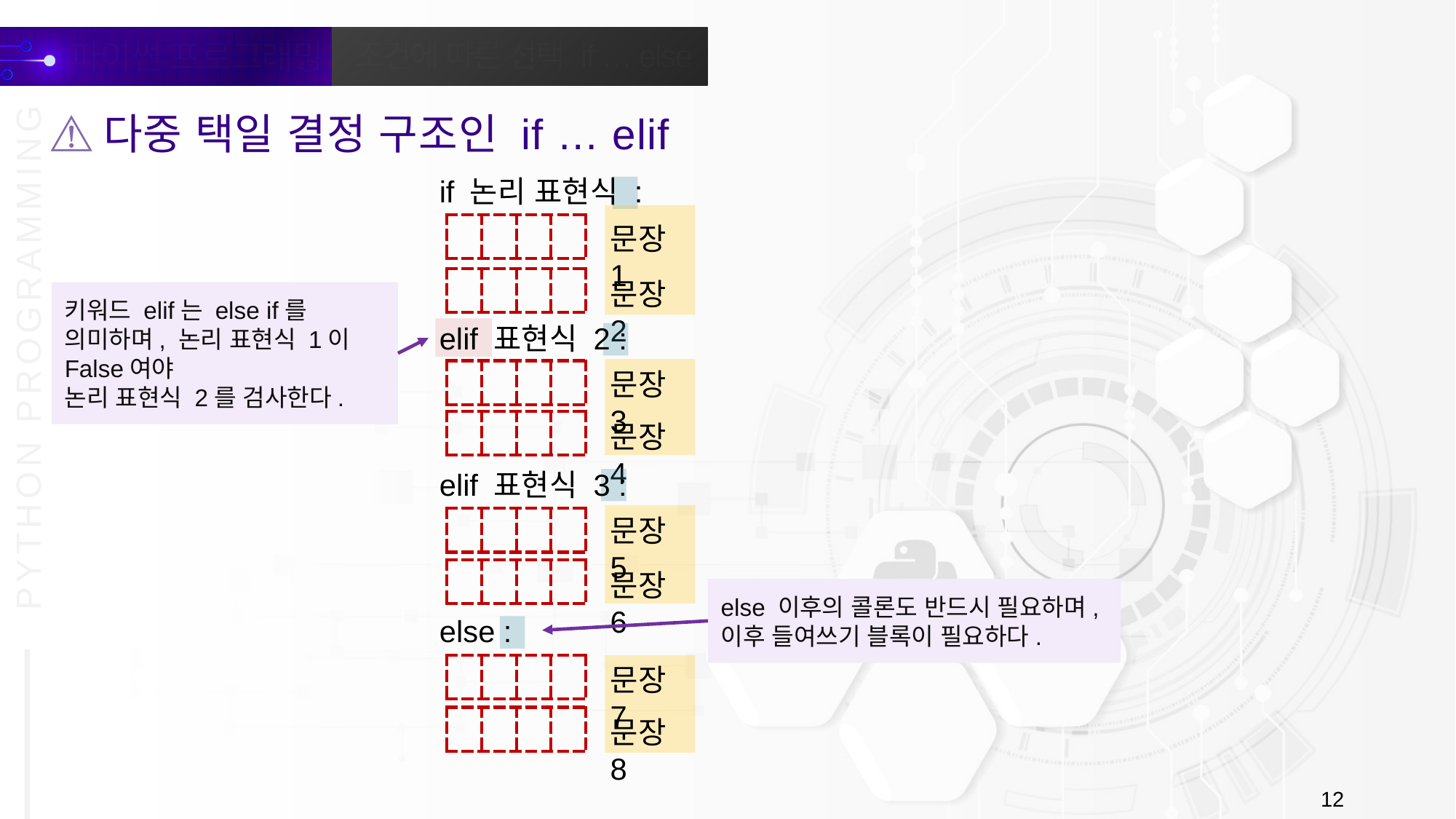

다중 택일 결정 구조인 if … elif
if 논리 표현식 :

|  |  |  |  |
| --- | --- | --- | --- |
문장 1
|  |  |  |  |
| --- | --- | --- | --- |
문장 2
키워드 elif는 else if를 의미하며, 논리 표현식 1이 False여야
논리 표현식 2를 검사한다.
elif 표현식 2 :

문장 3
|  |  |  |  |
| --- | --- | --- | --- |
|  |  |  |  |
| --- | --- | --- | --- |
문장 4
elif 표현식 3 :

문장 5
|  |  |  |  |
| --- | --- | --- | --- |
|  |  |  |  |
| --- | --- | --- | --- |
문장 6
else 이후의 콜론도 반드시 필요하며, 이후 들여쓰기 블록이 필요하다.
else :

|  |  |  |  |
| --- | --- | --- | --- |

문장 7
|  |  |  |  |
| --- | --- | --- | --- |
문장 8
12